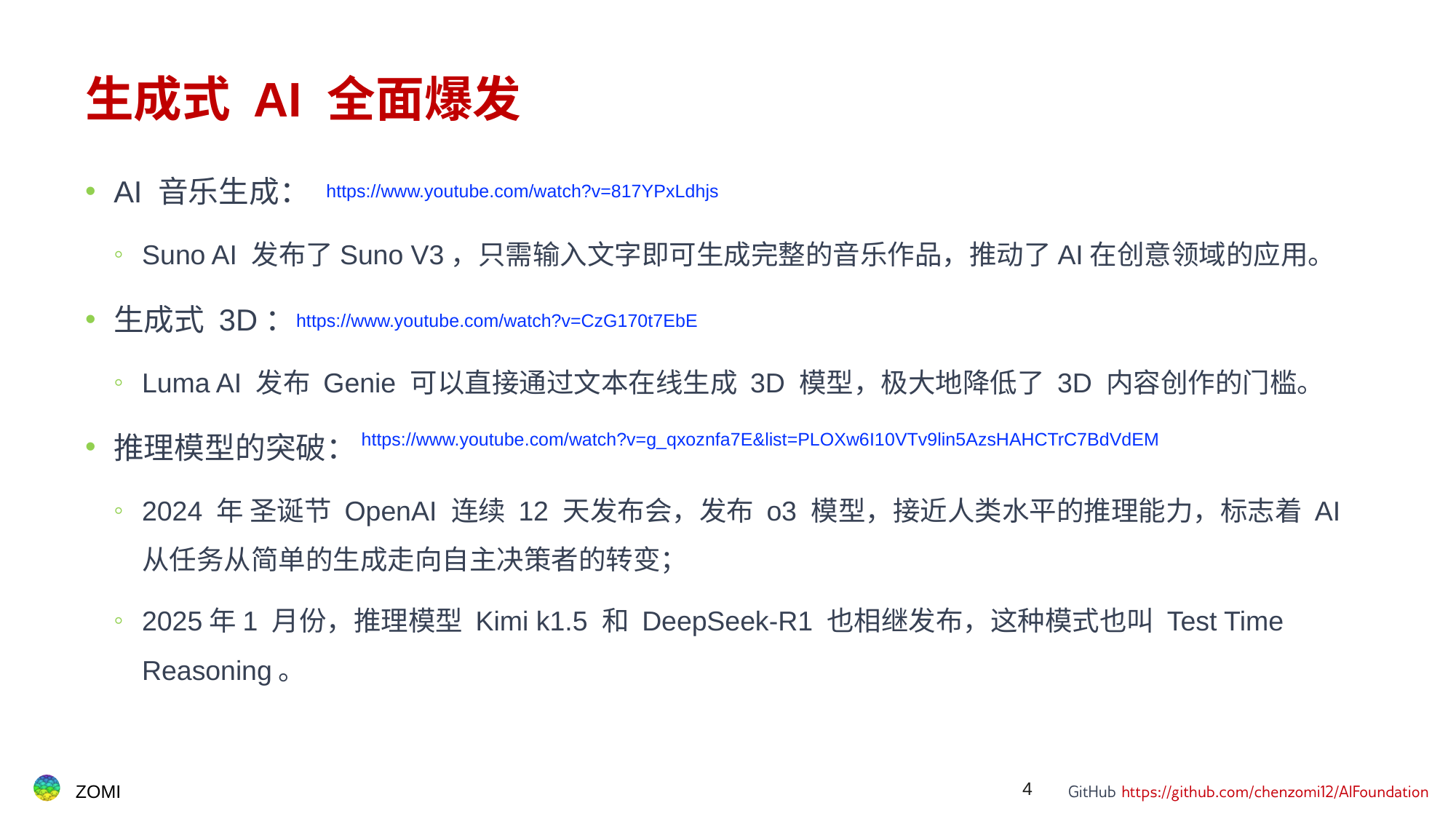

# 生成式 AI 全面爆发
AI 音乐生成：
Suno AI 发布了Suno V3，只需输入文字即可生成完整的音乐作品，推动了AI在创意领域的应用。
生成式 3D：
Luma AI 发布 Genie 可以直接通过文本在线生成 3D 模型，极大地降低了 3D 内容创作的门槛。
推理模型的突破：
2024 年 圣诞节 OpenAI 连续 12 天发布会，发布 o3 模型，接近人类水平的推理能力，标志着 AI 从任务从简单的生成走向自主决策者的转变；
2025年1 月份，推理模型 Kimi k1.5 和 DeepSeek-R1 也相继发布，这种模式也叫 Test Time Reasoning。
https://www.youtube.com/watch?v=817YPxLdhjs
https://www.youtube.com/watch?v=CzG170t7EbE
https://www.youtube.com/watch?v=g_qxoznfa7E&list=PLOXw6I10VTv9lin5AzsHAHCTrC7BdVdEM